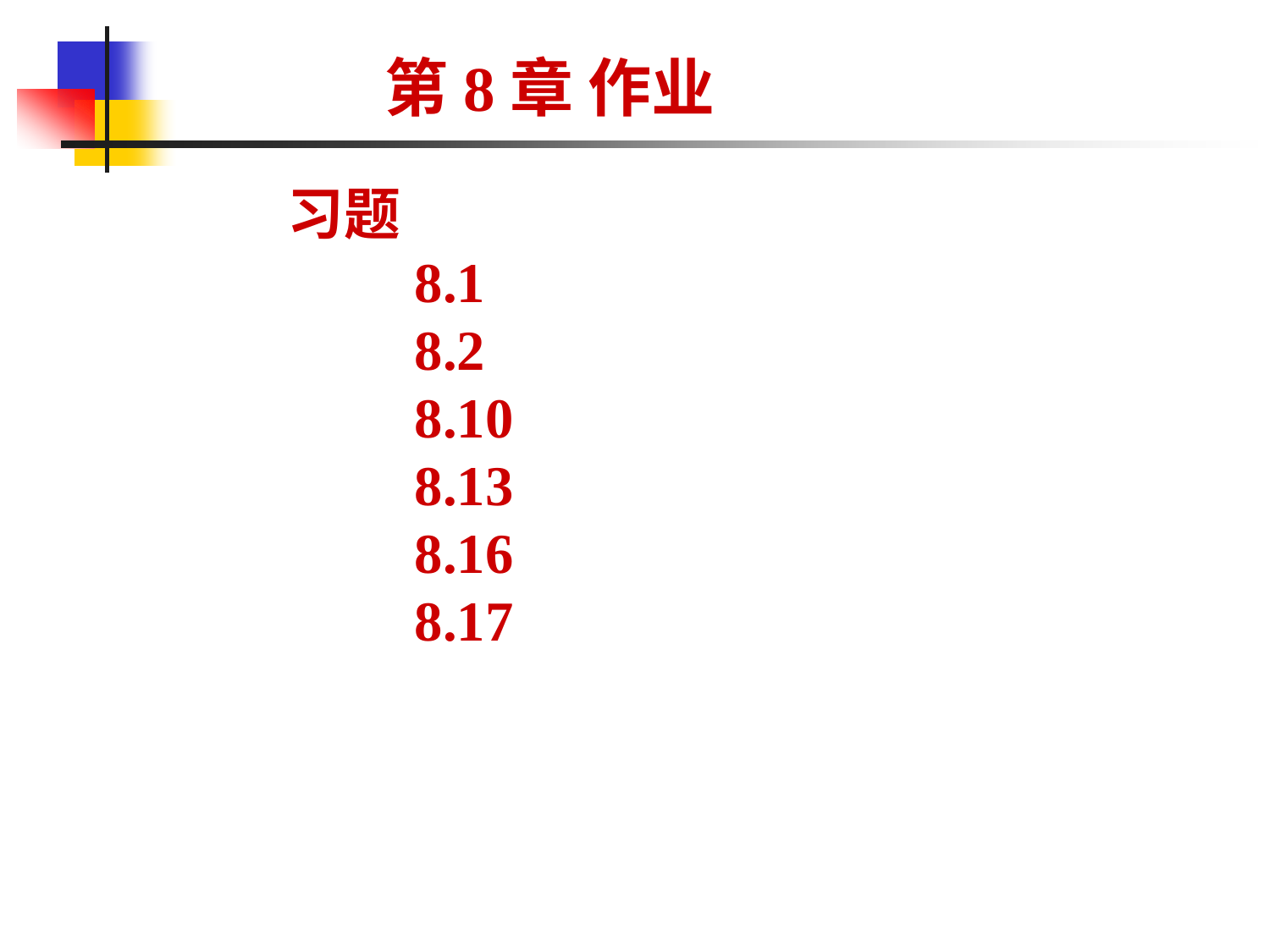

第8章 作业
习题
8.1
8.2
8.10
8.13
8.16
8.17